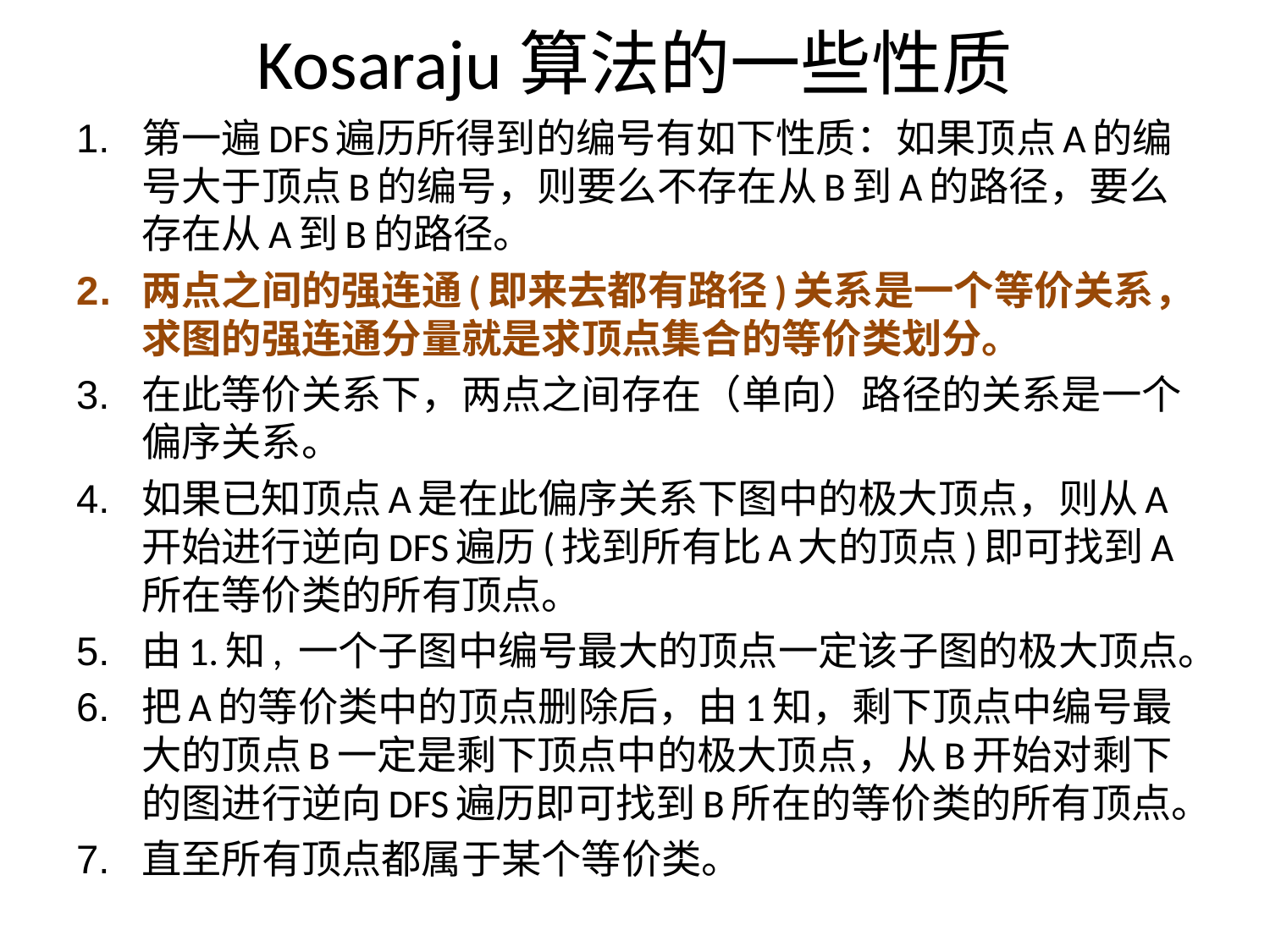

# Kosaraju算法的一些性质
第一遍DFS遍历所得到的编号有如下性质：如果顶点A的编号大于顶点B的编号，则要么不存在从B到A的路径，要么存在从A到B的路径。
两点之间的强连通(即来去都有路径)关系是一个等价关系，求图的强连通分量就是求顶点集合的等价类划分。
在此等价关系下，两点之间存在（单向）路径的关系是一个偏序关系。
如果已知顶点A是在此偏序关系下图中的极大顶点，则从A开始进行逆向DFS遍历(找到所有比A大的顶点)即可找到A所在等价类的所有顶点。
由1.知, 一个子图中编号最大的顶点一定该子图的极大顶点。
把A的等价类中的顶点删除后，由1知，剩下顶点中编号最大的顶点B一定是剩下顶点中的极大顶点，从B开始对剩下的图进行逆向DFS遍历即可找到B所在的等价类的所有顶点。
直至所有顶点都属于某个等价类。